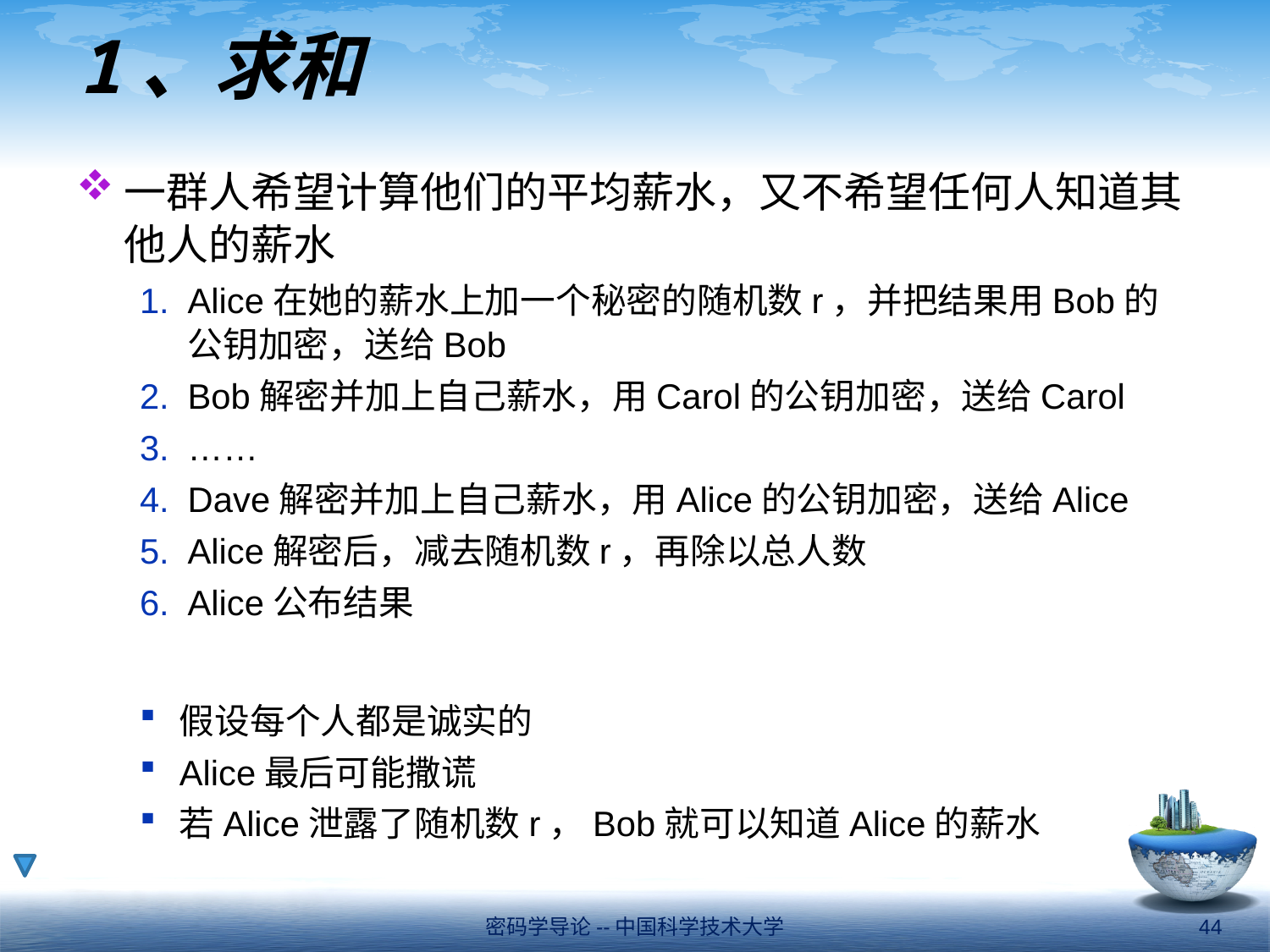

# 1、求和
一群人希望计算他们的平均薪水，又不希望任何人知道其他人的薪水
Alice在她的薪水上加一个秘密的随机数r，并把结果用Bob的公钥加密，送给Bob
Bob解密并加上自己薪水，用Carol的公钥加密，送给Carol
……
Dave解密并加上自己薪水，用Alice的公钥加密，送给Alice
Alice解密后，减去随机数r，再除以总人数
Alice公布结果

假设每个人都是诚实的
Alice最后可能撒谎
若Alice泄露了随机数r，Bob就可以知道Alice的薪水

密码学导论--中国科学技术大学
44